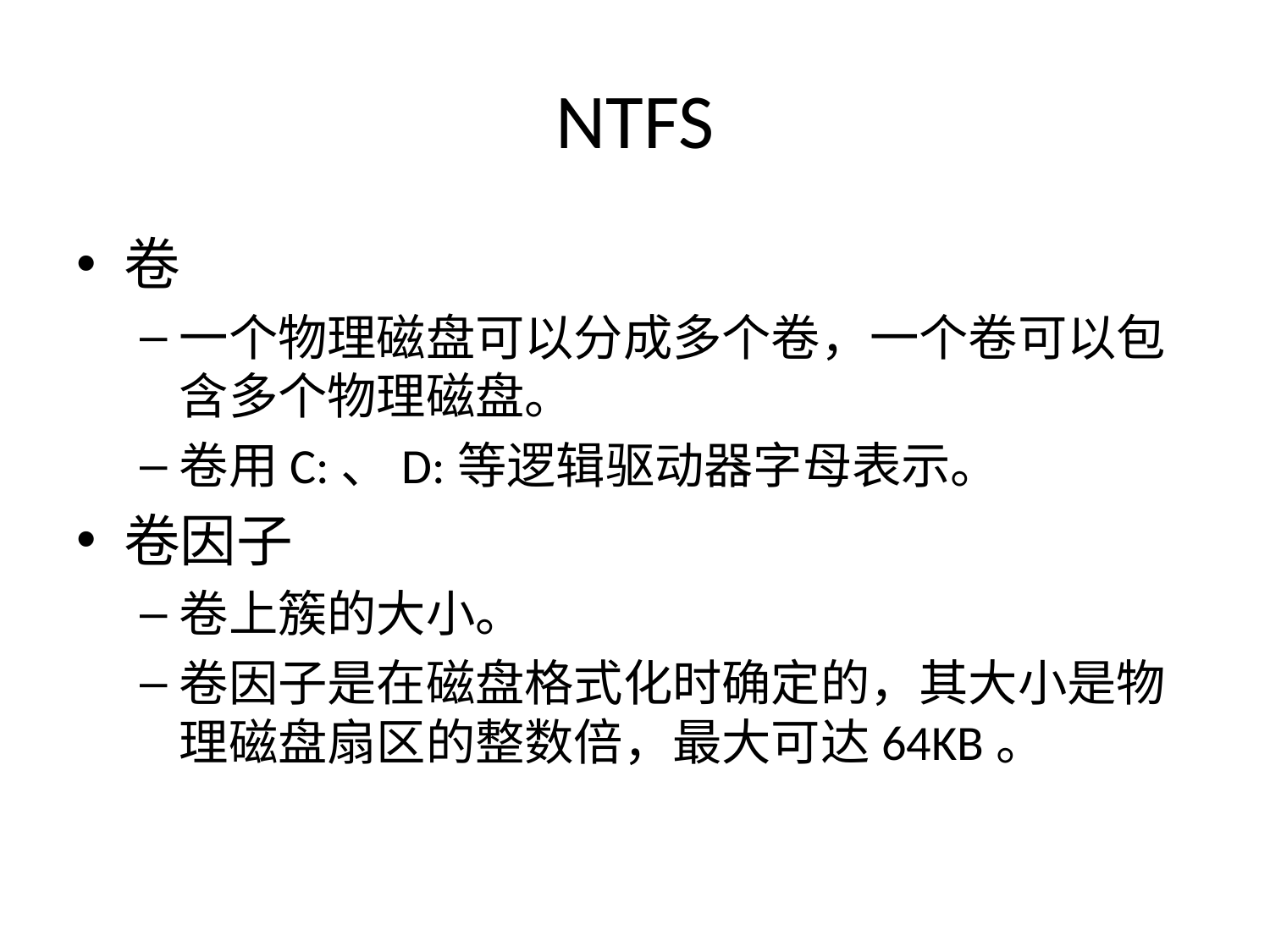

# NTFS
卷
一个物理磁盘可以分成多个卷，一个卷可以包含多个物理磁盘。
卷用C:、D:等逻辑驱动器字母表示。
卷因子
卷上簇的大小。
卷因子是在磁盘格式化时确定的，其大小是物理磁盘扇区的整数倍，最大可达64KB。